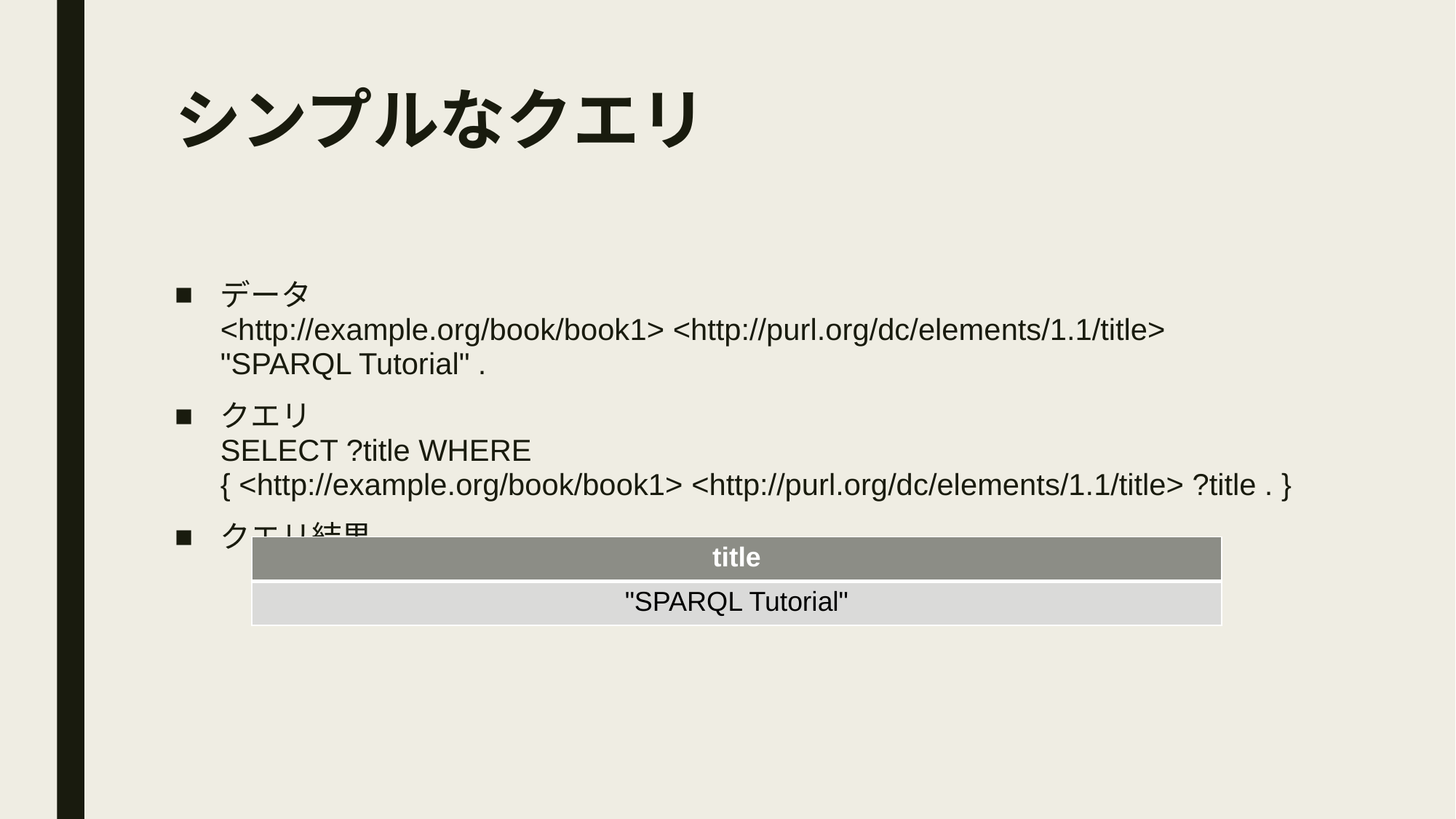

# シンプルなクエリ
データ
<http://example.org/book/book1> <http://purl.org/dc/elements/1.1/title> "SPARQL Tutorial" .
クエリ
SELECT ?title WHERE
{ <http://example.org/book/book1> <http://purl.org/dc/elements/1.1/title> ?title . }
クエリ結果
| title |
| --- |
| "SPARQL Tutorial" |